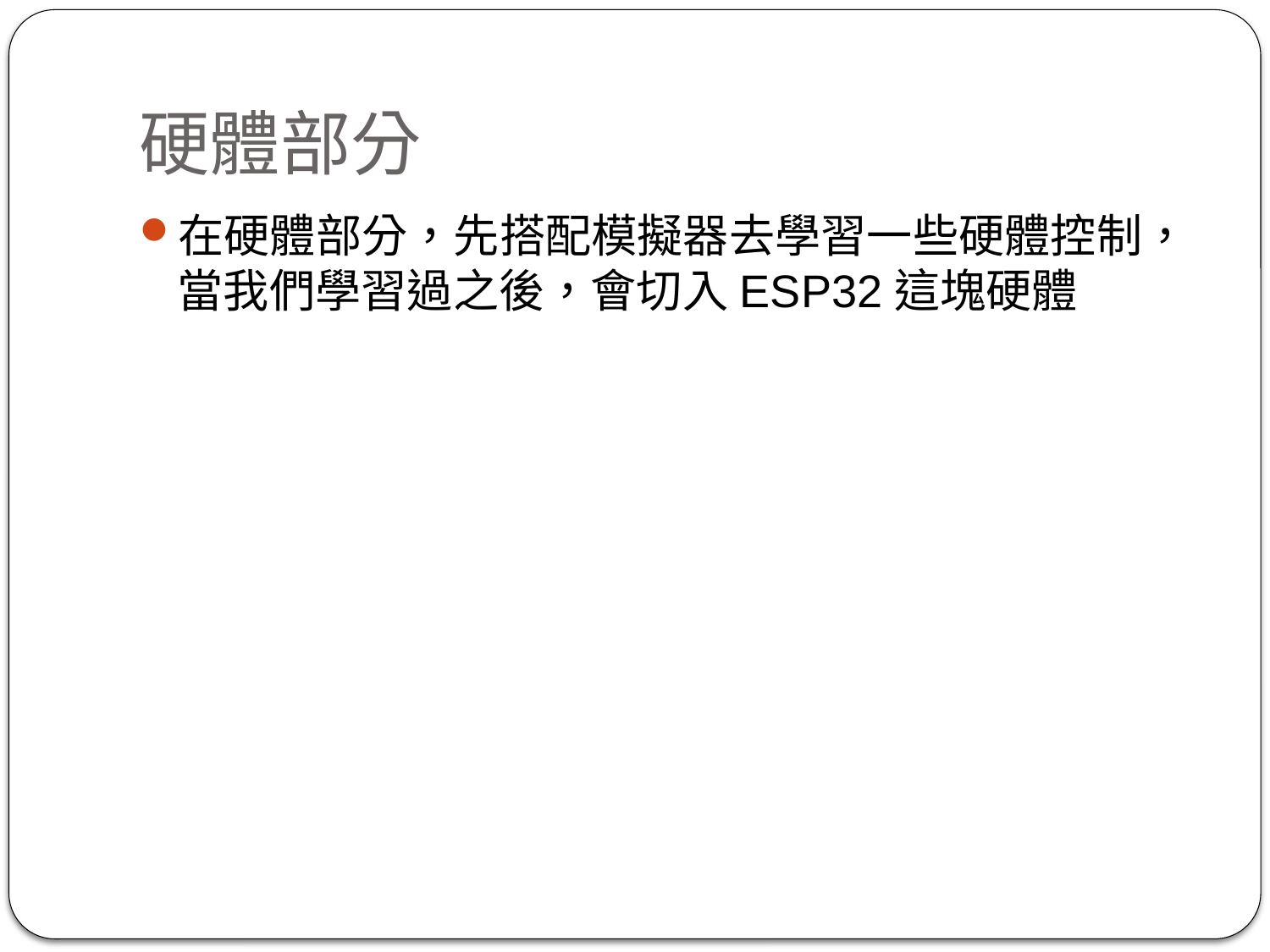

# 硬體部分
在硬體部分，先搭配模擬器去學習一些硬體控制，當我們學習過之後，會切入ESP32這塊硬體